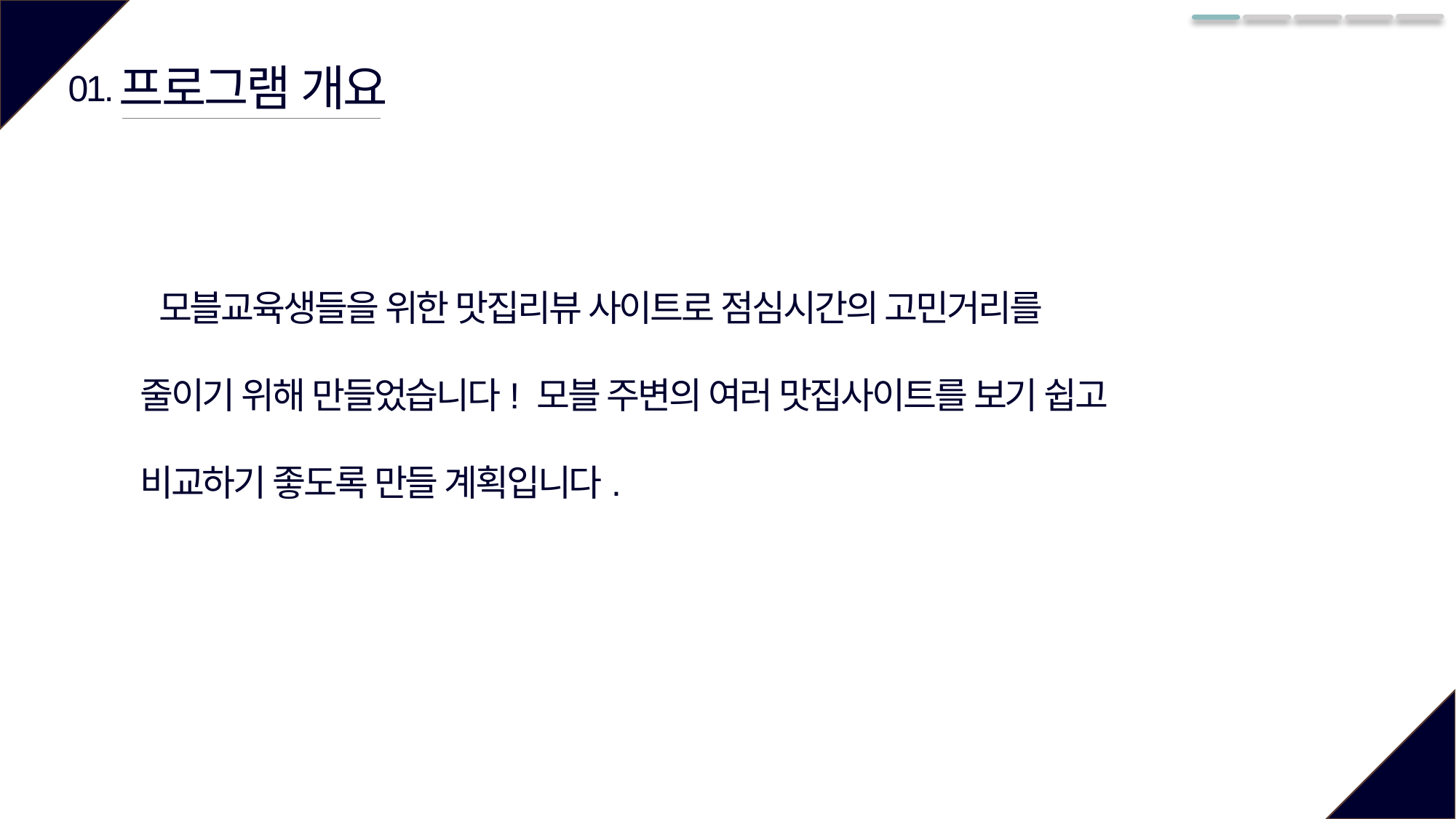

프로그램 개요
01.
 모블교육생들을 위한 맛집리뷰 사이트로 점심시간의 고민거리를
줄이기 위해 만들었습니다! 모블 주변의 여러 맛집사이트를 보기 쉽고
비교하기 좋도록 만들 계획입니다.